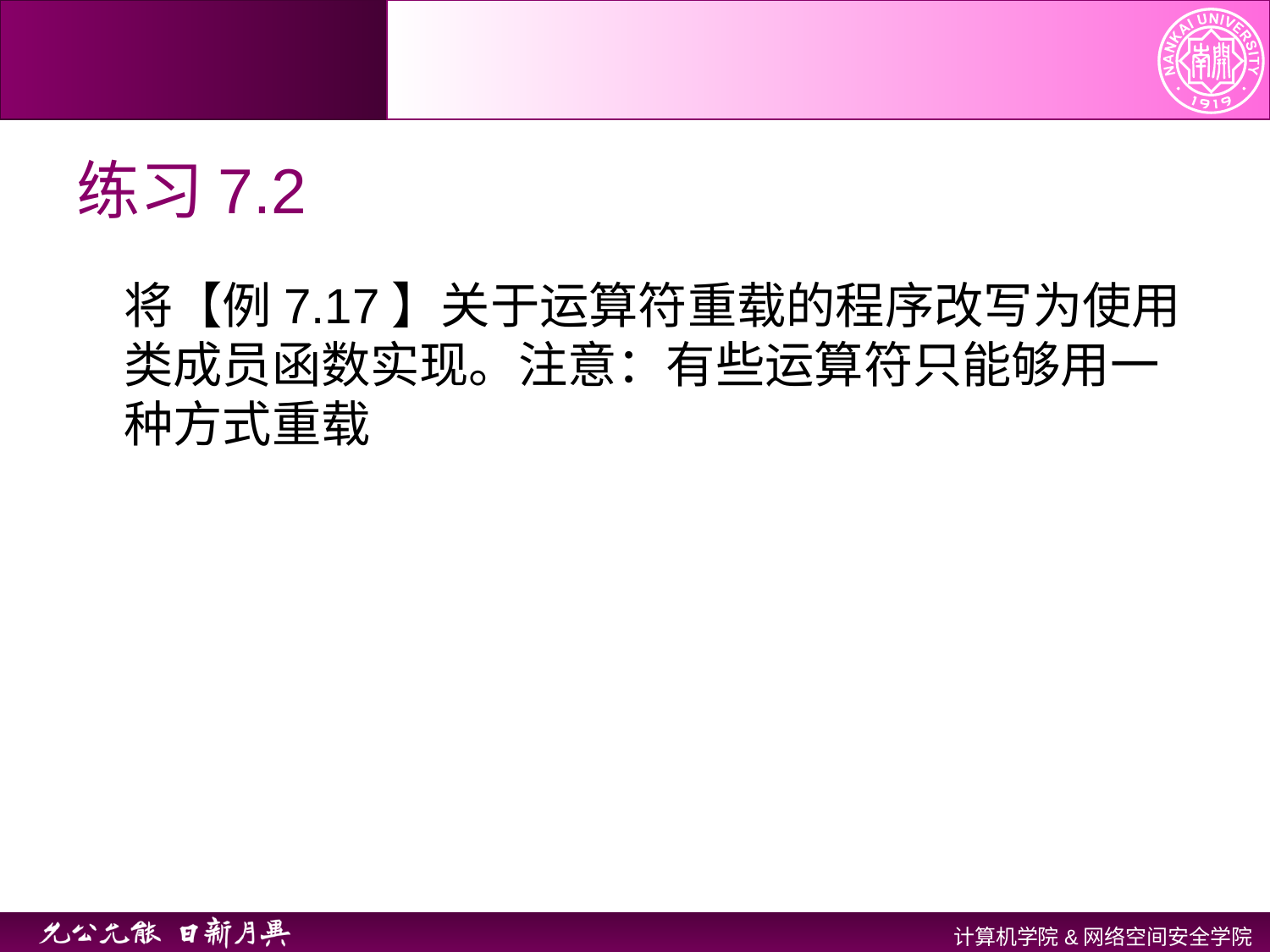

# 练习7.2
将【例7.17】关于运算符重载的程序改写为使用类成员函数实现。注意：有些运算符只能够用一种方式重载